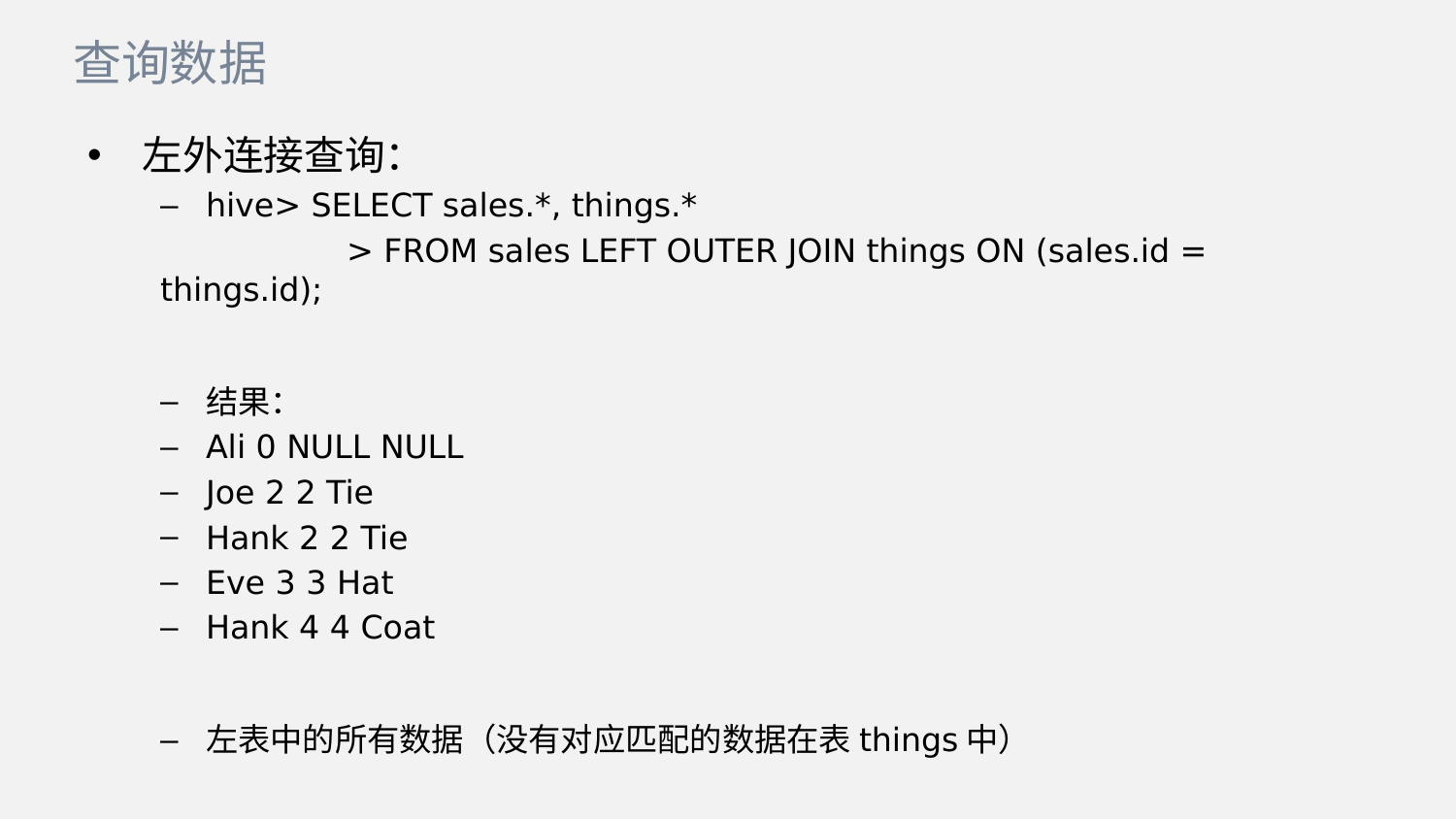

查询数据
左外连接查询：
hive> SELECT sales.*, things.*
	    > FROM sales LEFT OUTER JOIN things ON (sales.id = things.id);

结果：
Ali 0 NULL NULL
Joe 2 2 Tie
Hank 2 2 Tie
Eve 3 3 Hat
Hank 4 4 Coat

左表中的所有数据（没有对应匹配的数据在表things中）